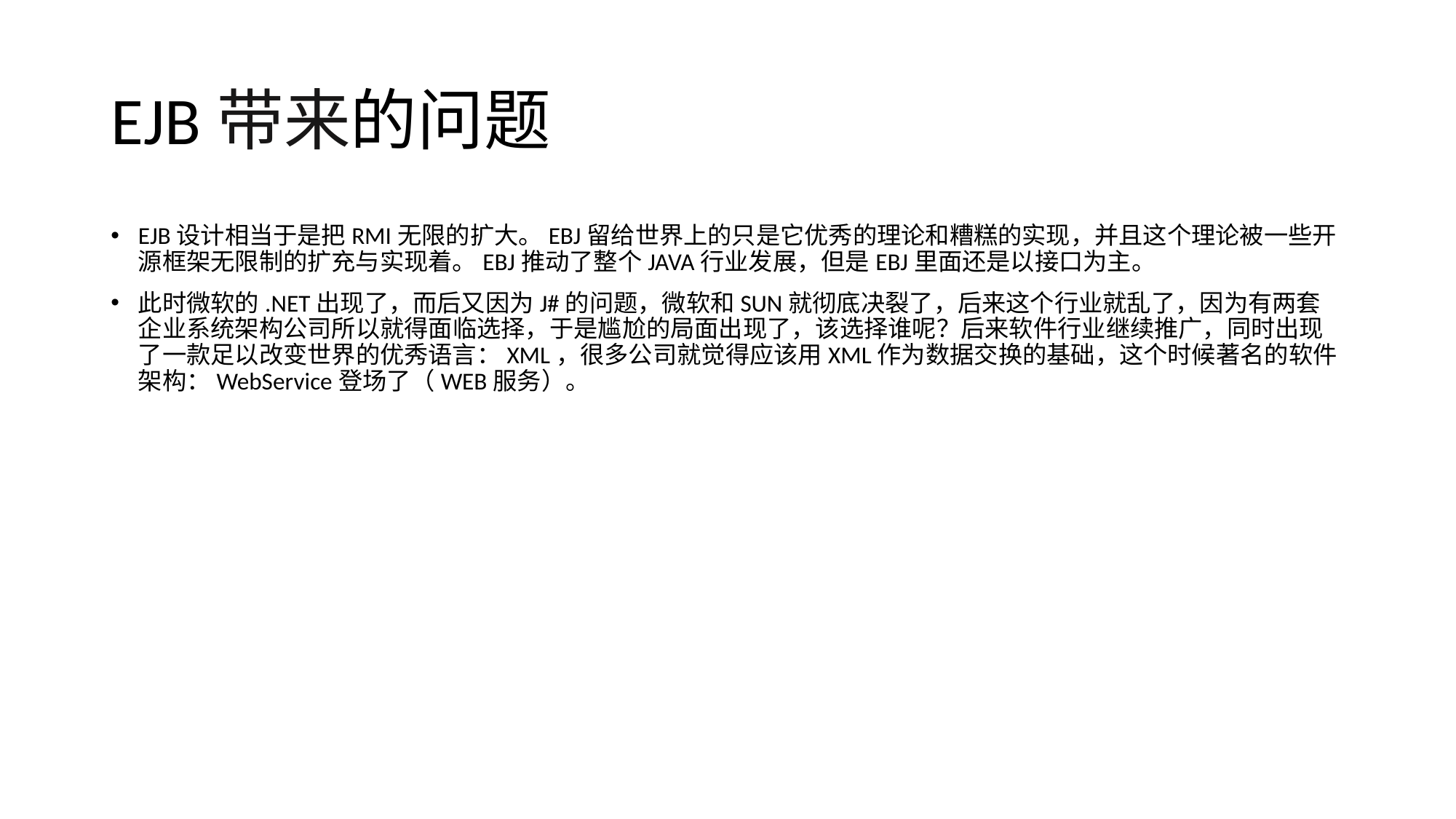

# EJB带来的问题
EJB设计相当于是把RMI无限的扩大。EBJ留给世界上的只是它优秀的理论和糟糕的实现，并且这个理论被一些开源框架无限制的扩充与实现着。EBJ推动了整个JAVA行业发展，但是EBJ里面还是以接口为主。
此时微软的.NET出现了，而后又因为J#的问题，微软和SUN就彻底决裂了，后来这个行业就乱了，因为有两套企业系统架构公司所以就得面临选择，于是尴尬的局面出现了，该选择谁呢？后来软件行业继续推广，同时出现了一款足以改变世界的优秀语言：XML，很多公司就觉得应该用XML作为数据交换的基础，这个时候著名的软件架构：WebService登场了（WEB服务）。